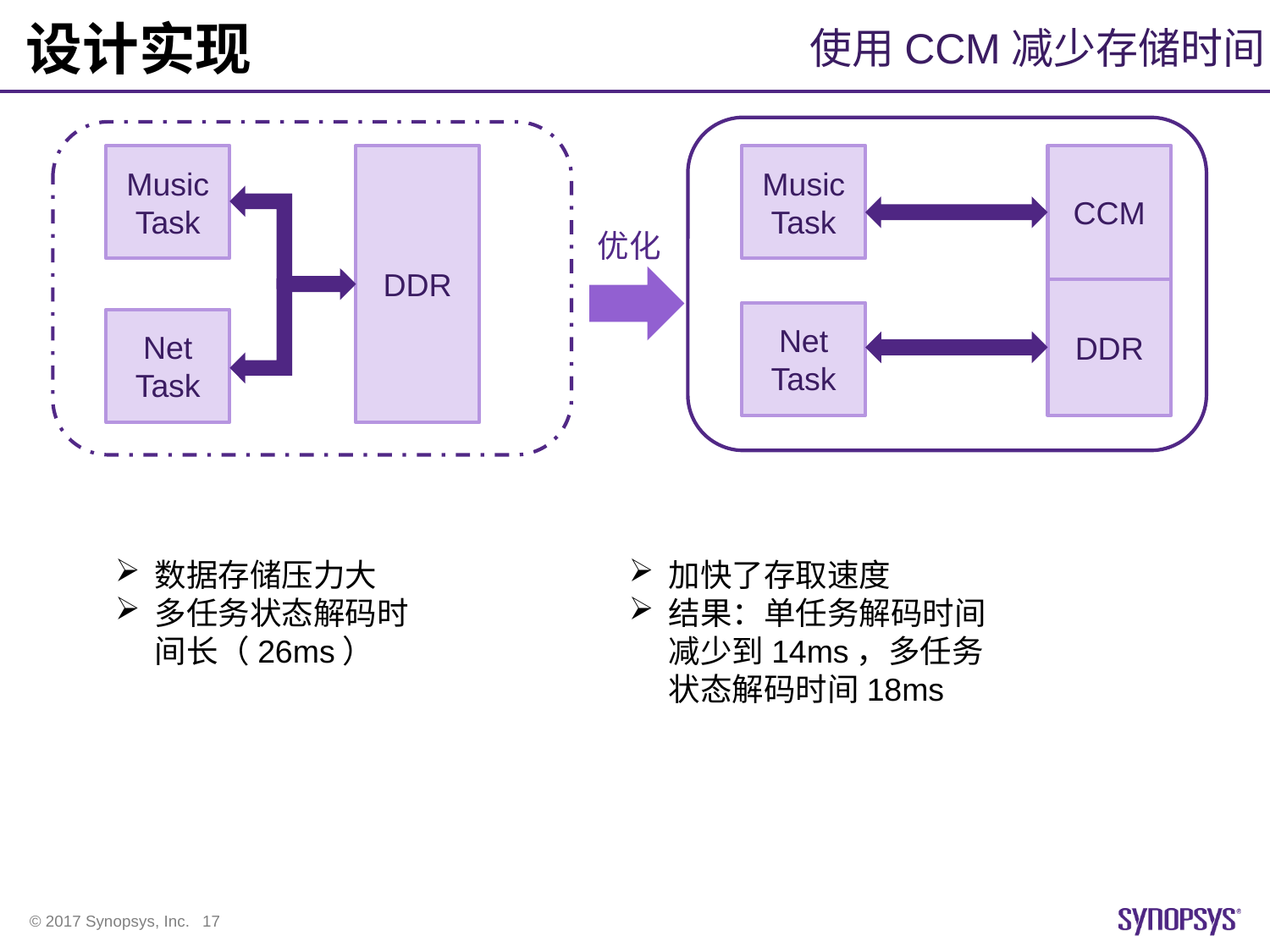

# 设计实现
使用CCM减少存储时间

Music Task
DDR
Music Task
CCM

优化

DDR

Net Task
Net Task

数据存储压力大
多任务状态解码时间长（26ms）
加快了存取速度
结果：单任务解码时间减少到14ms，多任务状态解码时间18ms